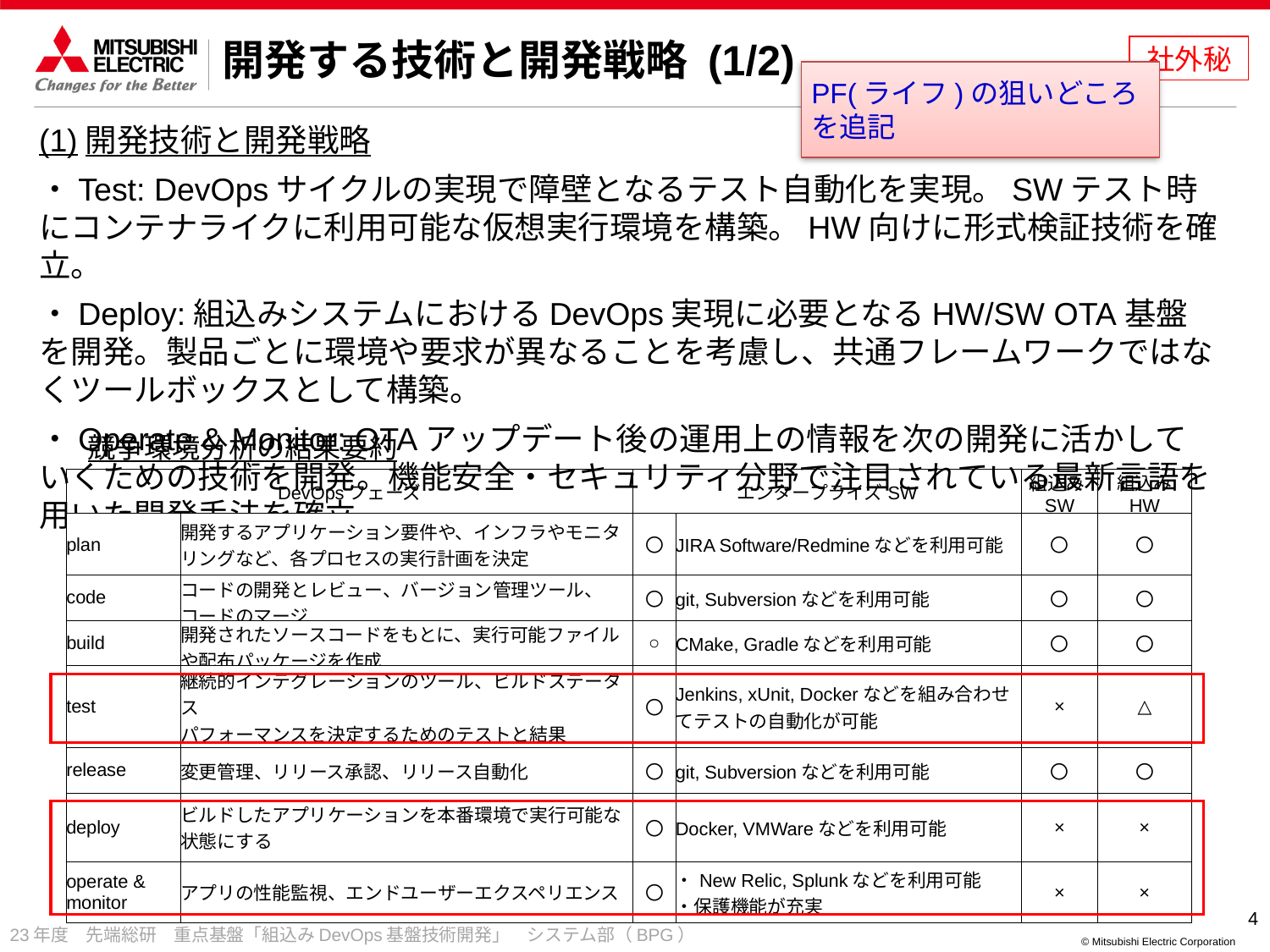

部門内
必須
秘
社外秘
開発する技術と開発戦略 (1/2)
開示範囲：
発本〔発業、各研セ戦略部門、開発関係者、GR以上〕
PF(ライフ)の狙いどころを追記
(1)開発技術と開発戦略
・Test: DevOpsサイクルの実現で障壁となるテスト自動化を実現。SWテスト時にコンテナライクに利用可能な仮想実行環境を構築。HW向けに形式検証技術を確立。
・Deploy:組込みシステムにおけるDevOps実現に必要となるHW/SW OTA基盤を開発。製品ごとに環境や要求が異なることを考慮し、共通フレームワークではなくツールボックスとして構築。
・Operate & Monitor: OTAアップデート後の運用上の情報を次の開発に活かしていくための技術を開発。機能安全・セキュリティ分野で注目されている最新言語を用いた開発手法を確立。
[システム部門内]
・現状実現できていることと他社比較(補足が必要ならP.10の競争環境分析で詳細を記載)
・特に注力する課題
・この開発で実現すること
・本テーマの目標の達成方法(共研・海外研の活用、他部門との連携・分担)
自由書式
・ページ数は複数でも可。
・開発戦略では、競争軸を明記の上、その競争軸で勝つためのシナリオを記載のこと。
・レジリエント事業あるいは価値再獲得事業が主ターゲットの開発は、
事本や各場所の抱える優先度の高い課題をターゲットに設定し、
本開発成果の適用による、
レジリエント事業の収益性の維持・拡大
価値再獲得事業から他のカテゴリへの飛躍
のストーリー（戦略）を記載下さい。
複数ページに渡っても可。
・ストーリーは必ずしも場所と握る必要はなく、研究部の想定でも可。
競争環境分析の結果要約
| DevOpsフェーズ |  | エンタープライズSW |  | 組込みSW | 組込み HW |
| --- | --- | --- | --- | --- | --- |
| plan | 開発するアプリケーション要件や、インフラやモニタリングなど、各プロセスの実行計画を決定 | 〇 | JIRA Software/Redmineなどを利用可能 | 〇 | 〇 |
| code | コードの開発とレビュー、バージョン管理ツール、コードのマージ | 〇 | git, Subversionなどを利用可能 | 〇 | 〇 |
| build | 開発されたソースコードをもとに、実行可能ファイルや配布パッケージを作成 | ○ | CMake, Gradleなどを利用可能 | 〇 | 〇 |
| test | 継続的インテグレーションのツール、ビルドステータス パフォーマンスを決定するためのテストと結果 | 〇 | Jenkins, xUnit, Dockerなどを組み合わせてテストの自動化が可能 | × | △ |
| release | 変更管理、リリース承認、リリース自動化 | 〇 | git, Subversionなどを利用可能 | 〇 | 〇 |
| deploy | ビルドしたアプリケーションを本番環境で実行可能な状態にする | 〇 | Docker, VMWareなどを利用可能 | × | × |
| operate & monitor | アプリの性能監視、エンドユーザーエクスペリエンス | 〇 | ・New Relic, Splunkなどを利用可能 ・保護機能が充実 | × | × |